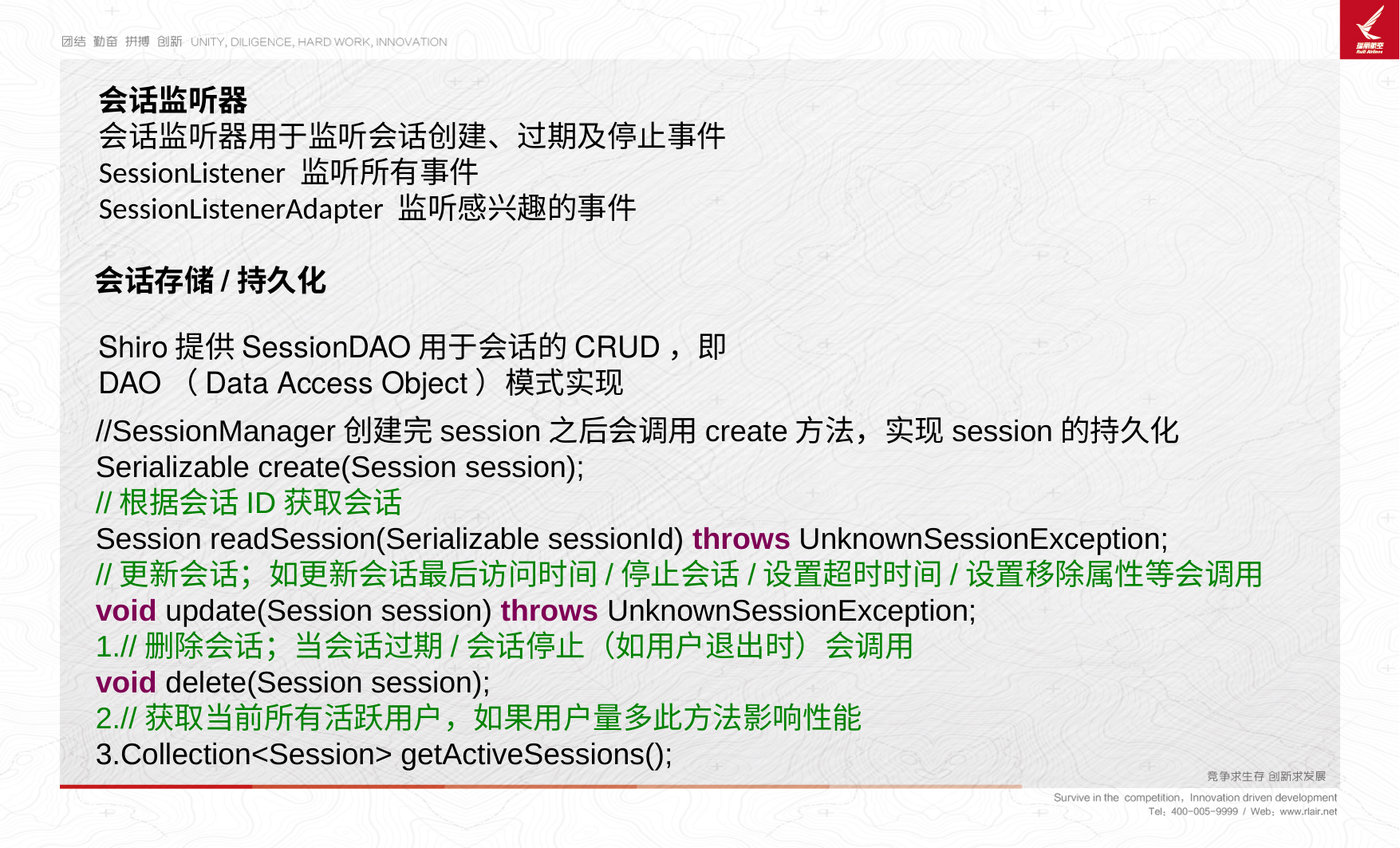

会话监听器
会话监听器用于监听会话创建、过期及停止事件
SessionListener 监听所有事件
SessionListenerAdapter 监听感兴趣的事件
会话存储/持久化
Shiro提供SessionDAO用于会话的CRUD，即DAO（Data Access Object）模式实现
//SessionManager创建完session之后会调用create方法，实现session的持久化
Serializable create(Session session);
//根据会话ID获取会话
Session readSession(Serializable sessionId) throws UnknownSessionException;
//更新会话；如更新会话最后访问时间/停止会话/设置超时时间/设置移除属性等会调用
void update(Session session) throws UnknownSessionException;
//删除会话；当会话过期/会话停止（如用户退出时）会调用
void delete(Session session);
//获取当前所有活跃用户，如果用户量多此方法影响性能
Collection<Session> getActiveSessions();